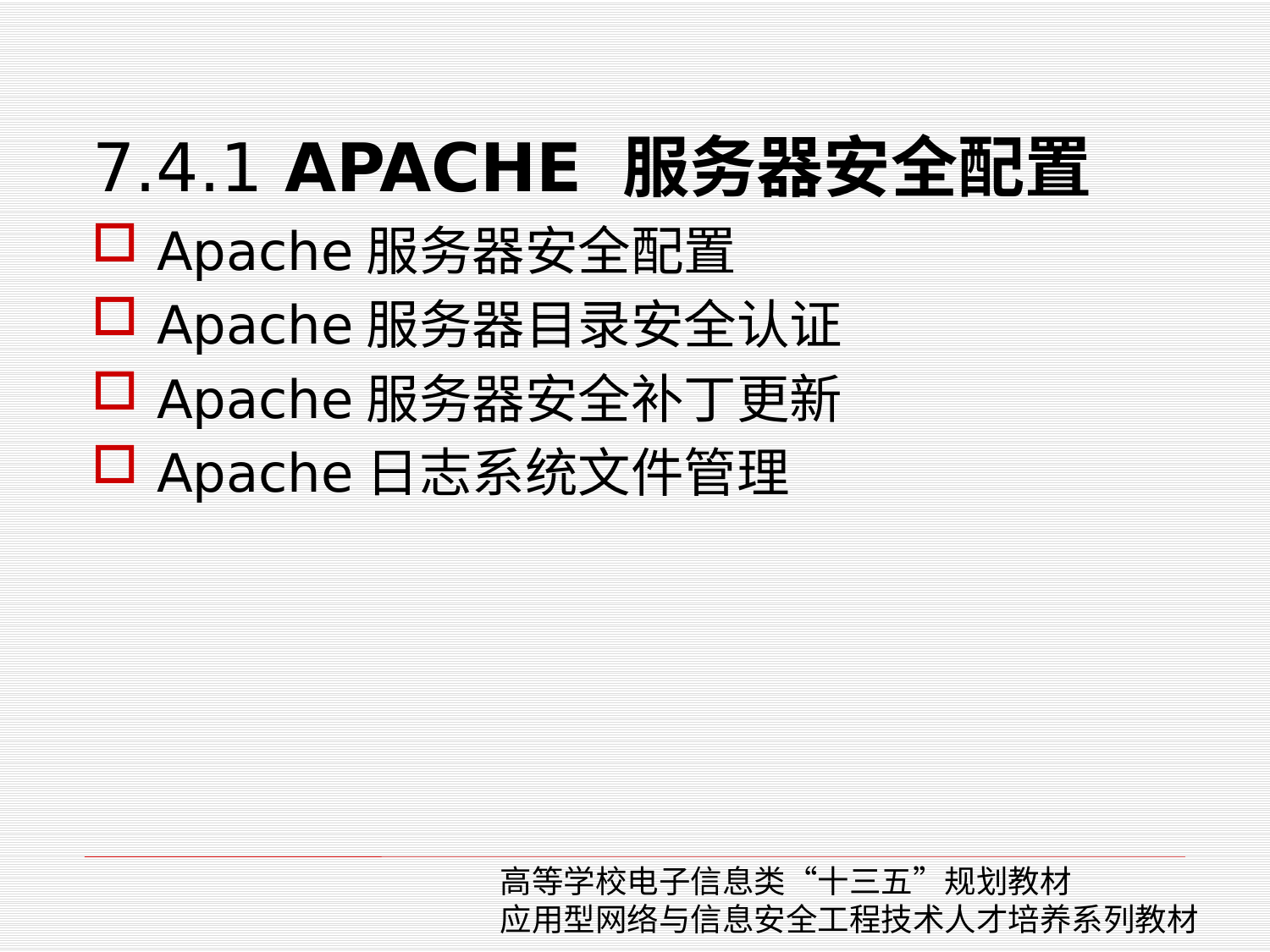

# 7.4.1 APACHE 服务器安全配置
Apache服务器安全配置
Apache服务器目录安全认证
Apache服务器安全补丁更新
Apache日志系统文件管理

高等学校电子信息类“十三五”规划教材
应用型网络与信息安全工程技术人才培养系列教材